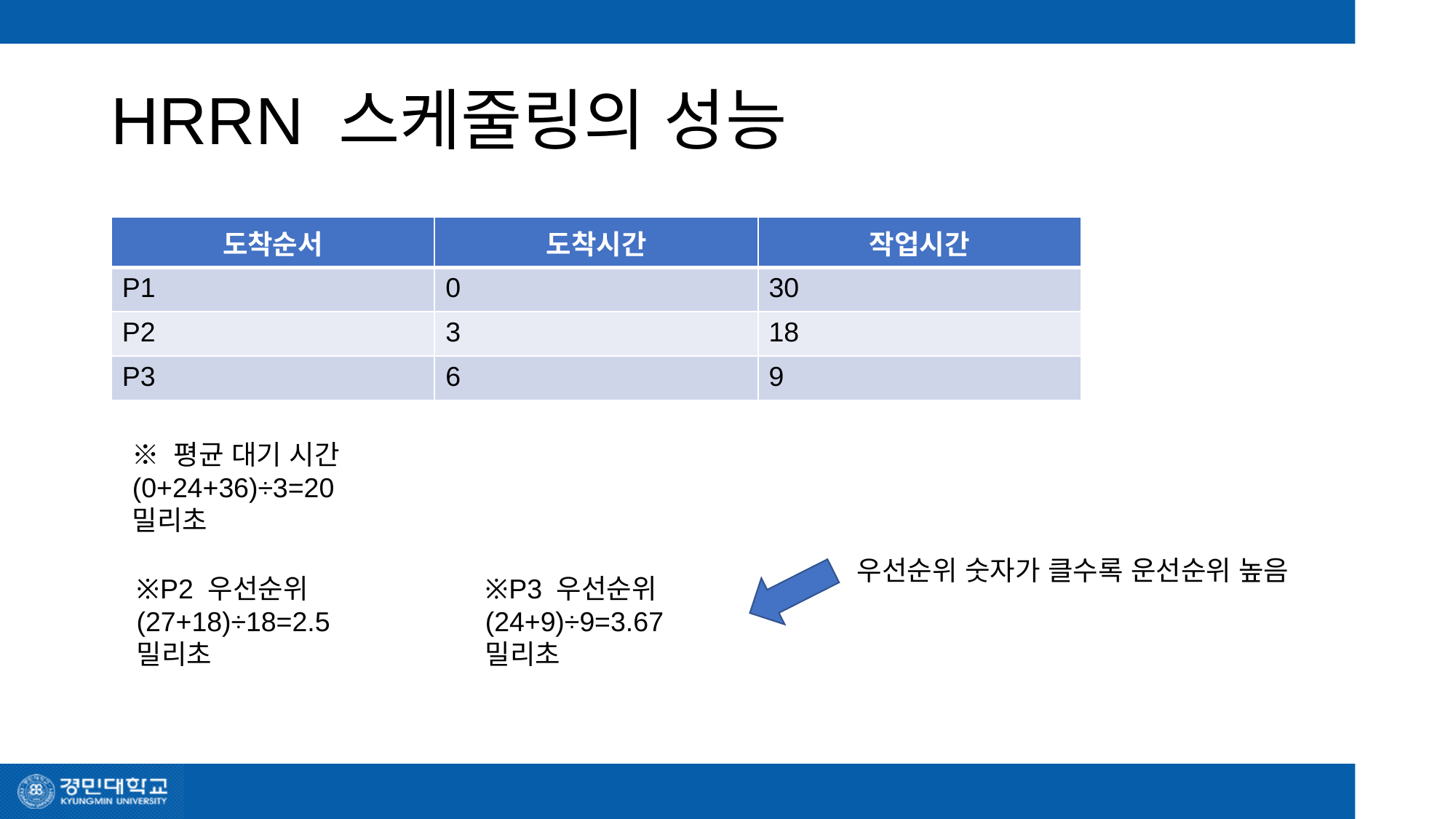

# HRRN 스케줄링의 성능

| 도착순서 | 도착시간 | 작업시간 |
| --- | --- | --- |
| P1 | 0 | 30 |
| P2 | 3 | 18 |
| P3 | 6 | 9 |
※ 평균 대기 시간
(0+24+36)÷3=20밀리초
우선순위 숫자가 클수록 운선순위 높음

※ P2 우선순위
(27+18)÷18=2.5밀리초
※ P3 우선순위
(24+9)÷9=3.67밀리초